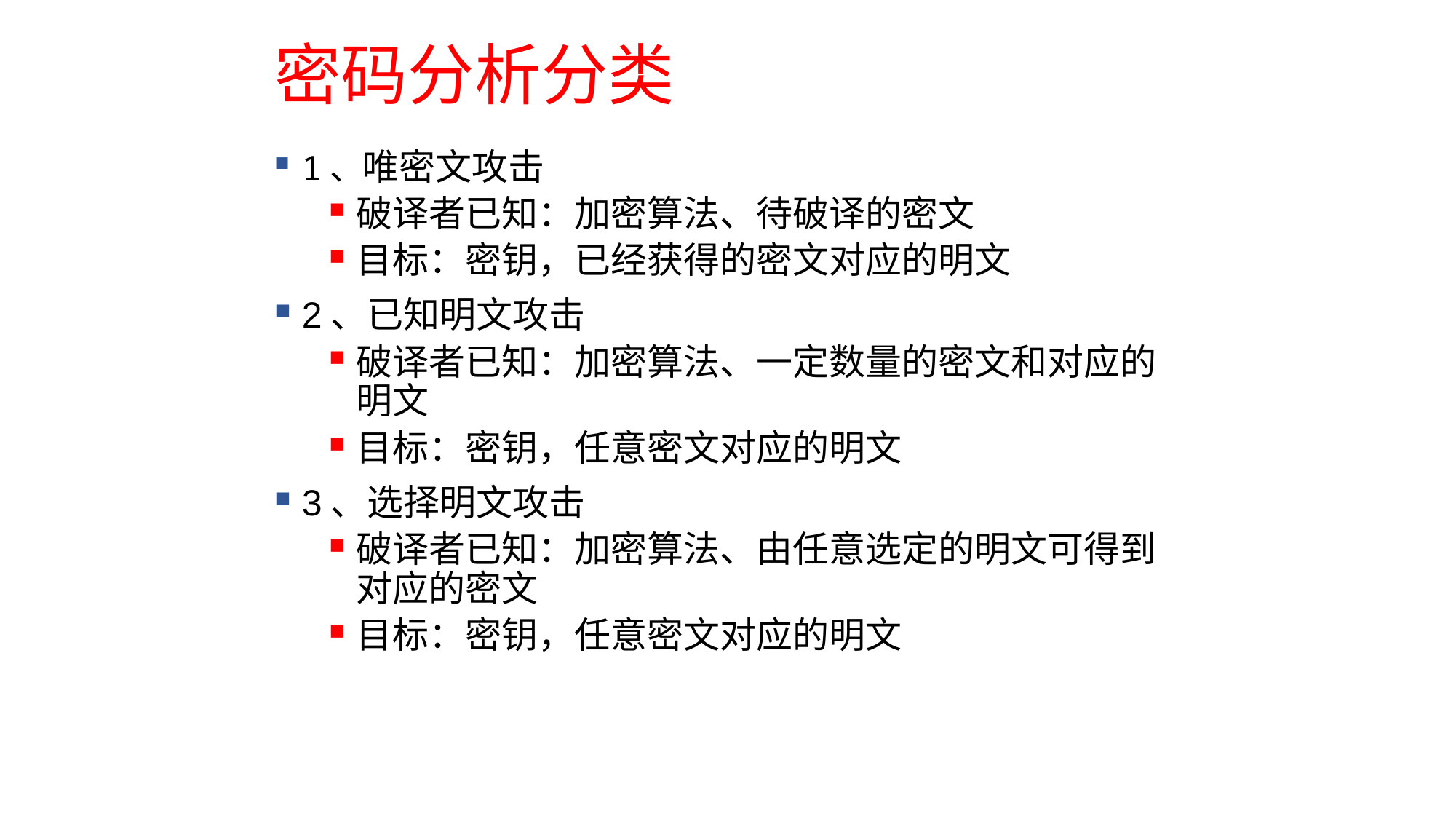

# 密码分析分类
1、唯密文攻击
破译者已知：加密算法、待破译的密文
目标：密钥，已经获得的密文对应的明文
2、已知明文攻击
破译者已知：加密算法、一定数量的密文和对应的明文
目标：密钥，任意密文对应的明文
3、选择明文攻击
破译者已知：加密算法、由任意选定的明文可得到对应的密文
目标：密钥，任意密文对应的明文